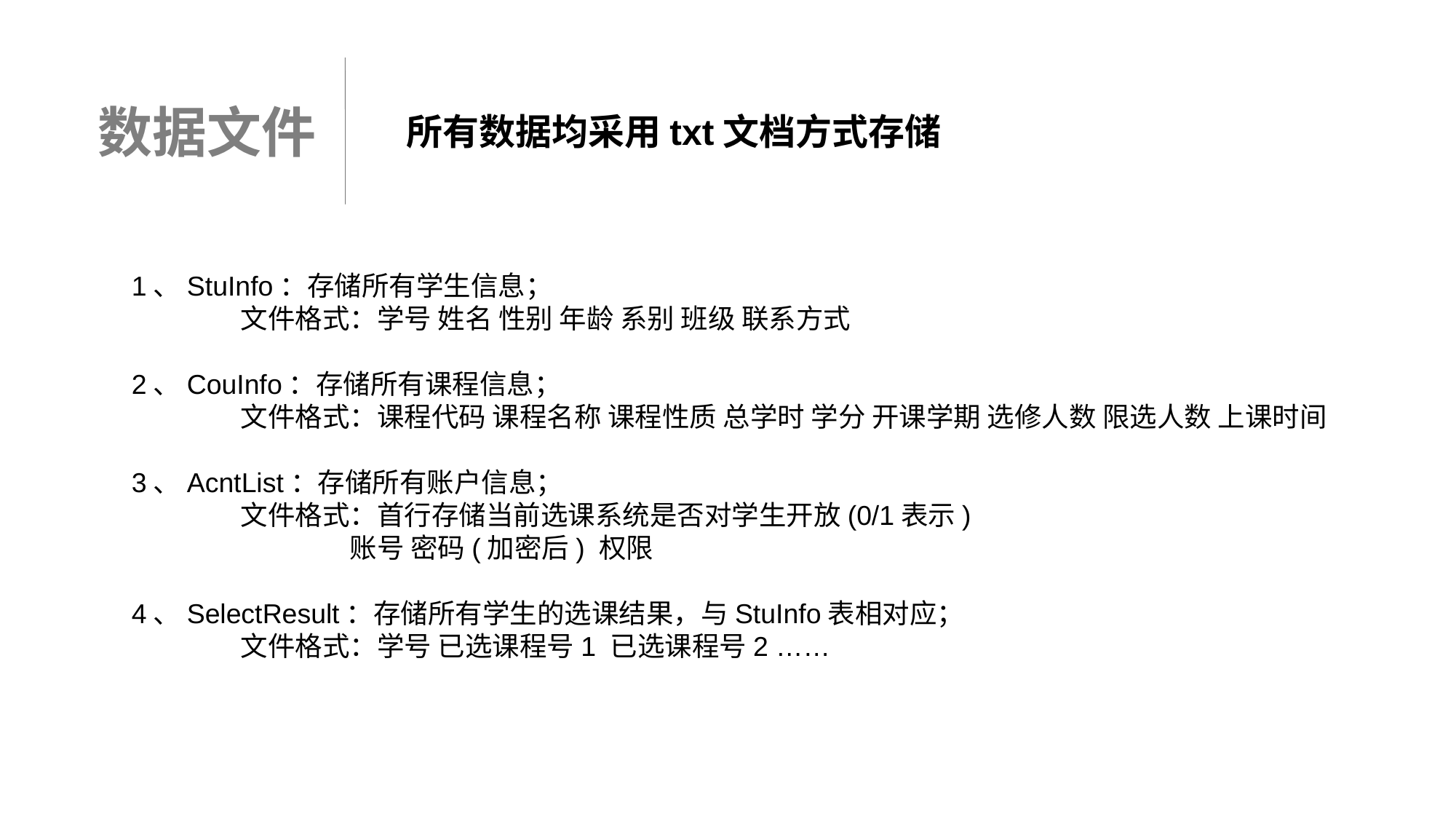

数据文件

所有数据均采用txt文档方式存储
1、StuInfo：存储所有学生信息；
	文件格式：学号 姓名 性别 年龄 系别 班级 联系方式

2、CouInfo：存储所有课程信息；
	文件格式：课程代码 课程名称 课程性质 总学时 学分 开课学期 选修人数 限选人数 上课时间

3、AcntList：存储所有账户信息；
	文件格式：首行存储当前选课系统是否对学生开放(0/1表示)
		账号 密码(加密后) 权限

4、SelectResult：存储所有学生的选课结果，与StuInfo表相对应；
	文件格式：学号 已选课程号1 已选课程号2 ……